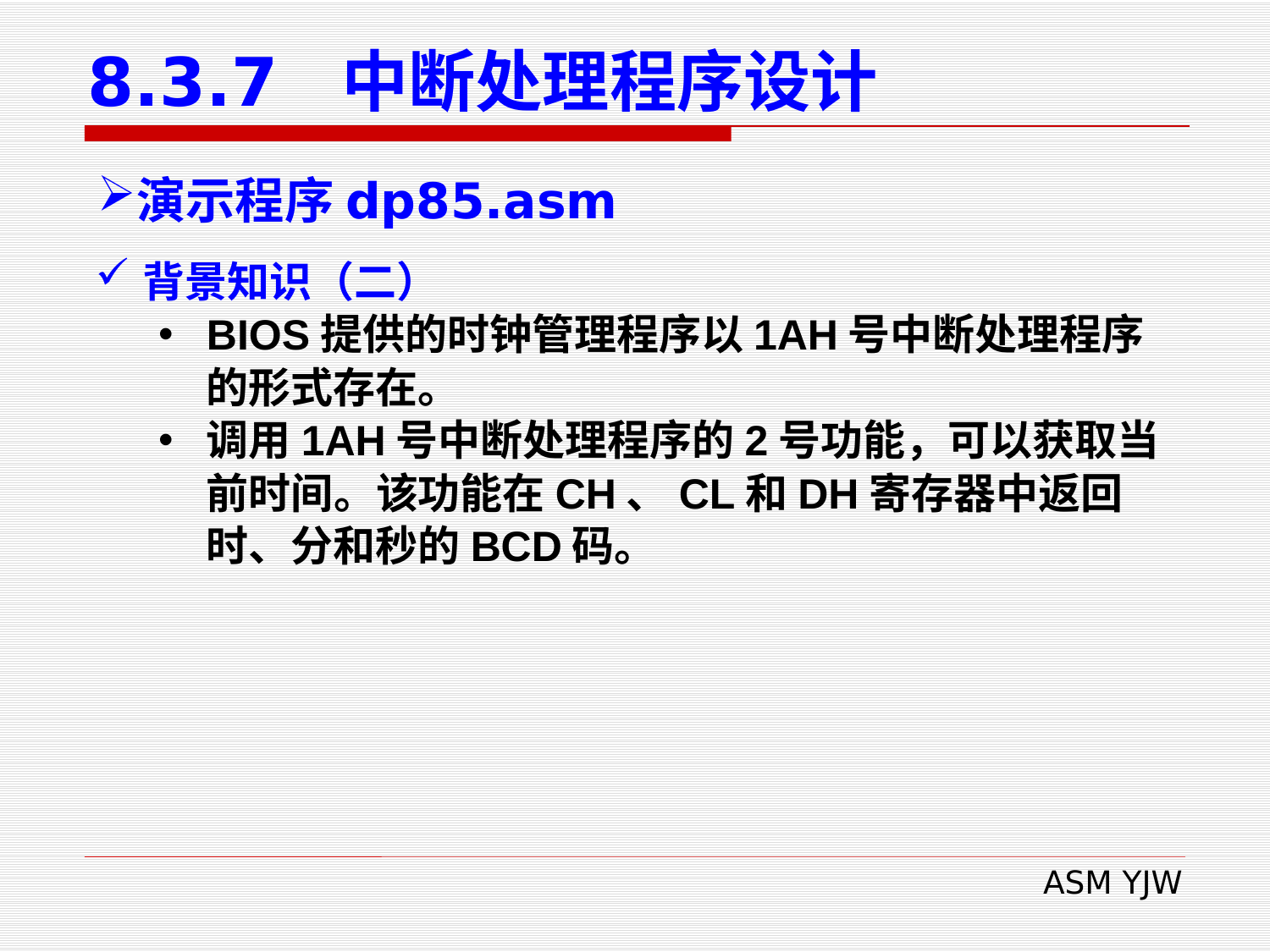

# 8.3.7  中断处理程序设计
演示程序dp85.asm
背景知识（二）
BIOS提供的时钟管理程序以1AH号中断处理程序的形式存在。
调用1AH号中断处理程序的2号功能，可以获取当前时间。该功能在CH、CL和DH寄存器中返回时、分和秒的BCD码。